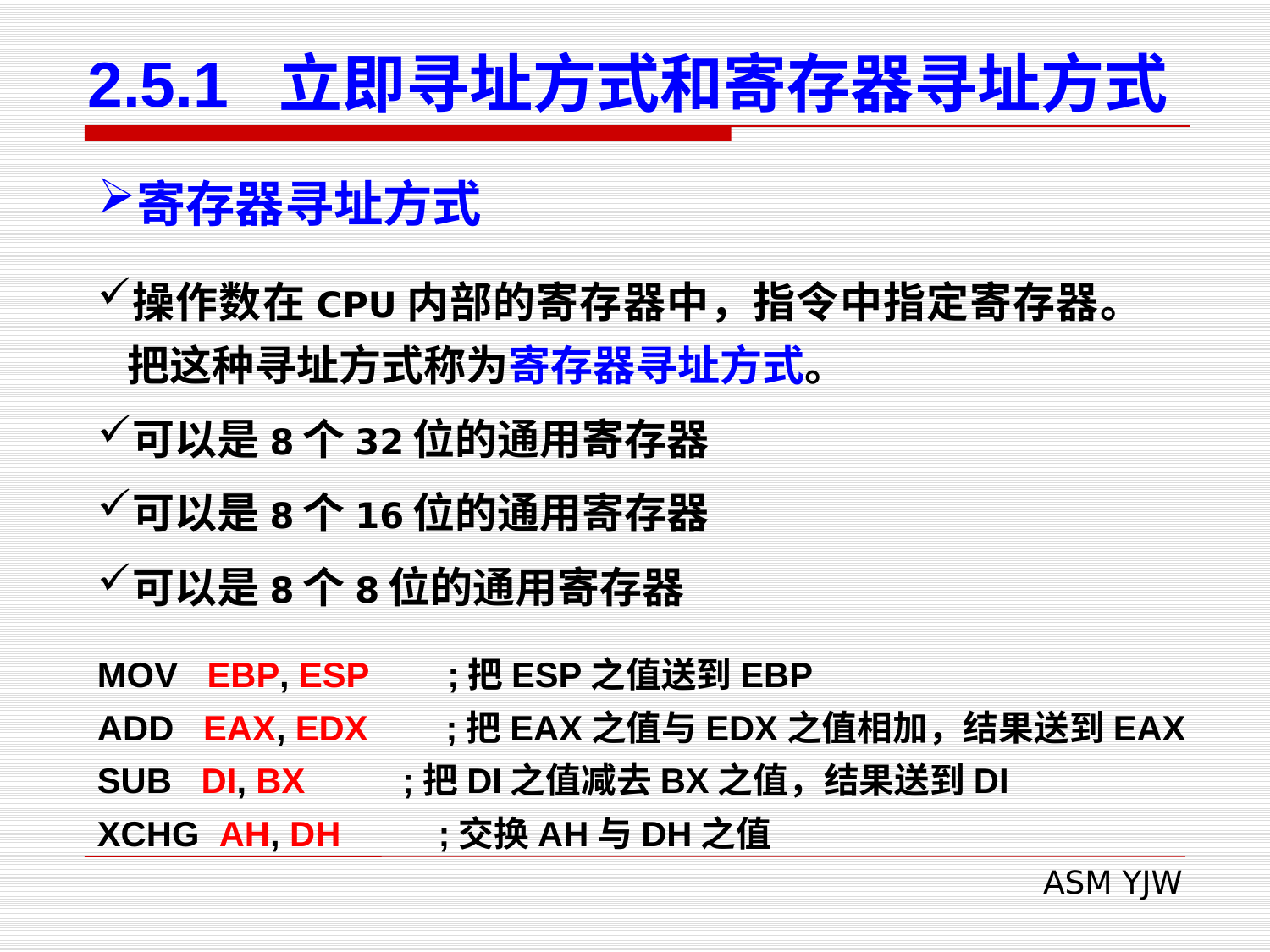

# 2.5.1  立即寻址方式和寄存器寻址方式
寄存器寻址方式
操作数在CPU内部的寄存器中，指令中指定寄存器。把这种寻址方式称为寄存器寻址方式。
可以是8个32位的通用寄存器
可以是8个16位的通用寄存器
可以是8个8位的通用寄存器

MOV   EBP, ESP        ;把ESP之值送到EBP
ADD   EAX, EDX        ;把EAX之值与EDX之值相加，结果送到EAX
SUB   DI, BX          ;把DI之值减去BX之值，结果送到DI
XCHG  AH, DH          ;交换AH与DH之值